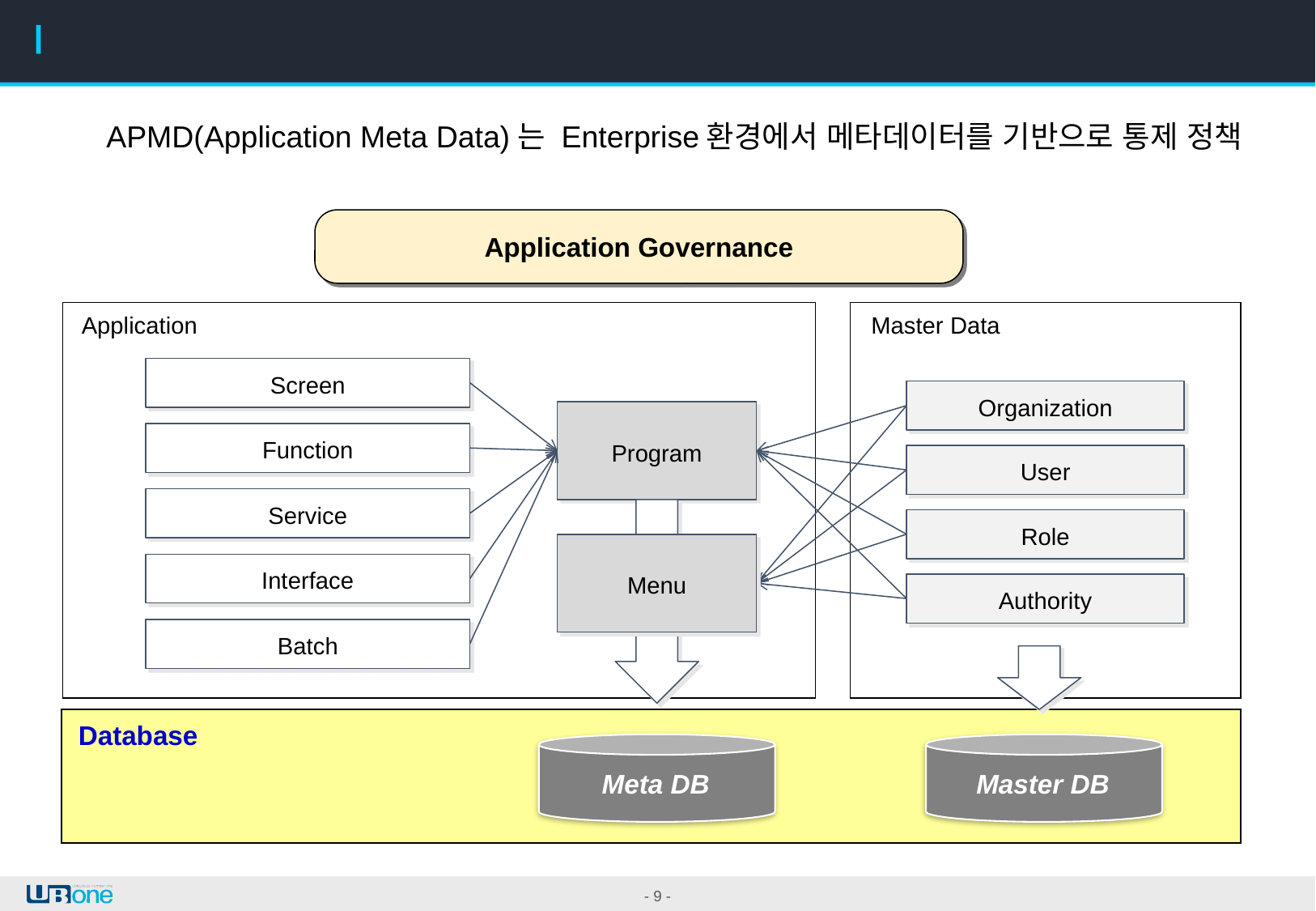

5. 모듈 기능 – APMD (1/3)
APMD(Application Meta Data)는 Enterprise환경에서 메타데이터를 기반으로 통제 정책
Application Governance

Application
Master Data
Screen
Organization
Program
Function
User
Service

Role
Menu
Interface
Authority
Batch

Database
Meta DB
Master DB